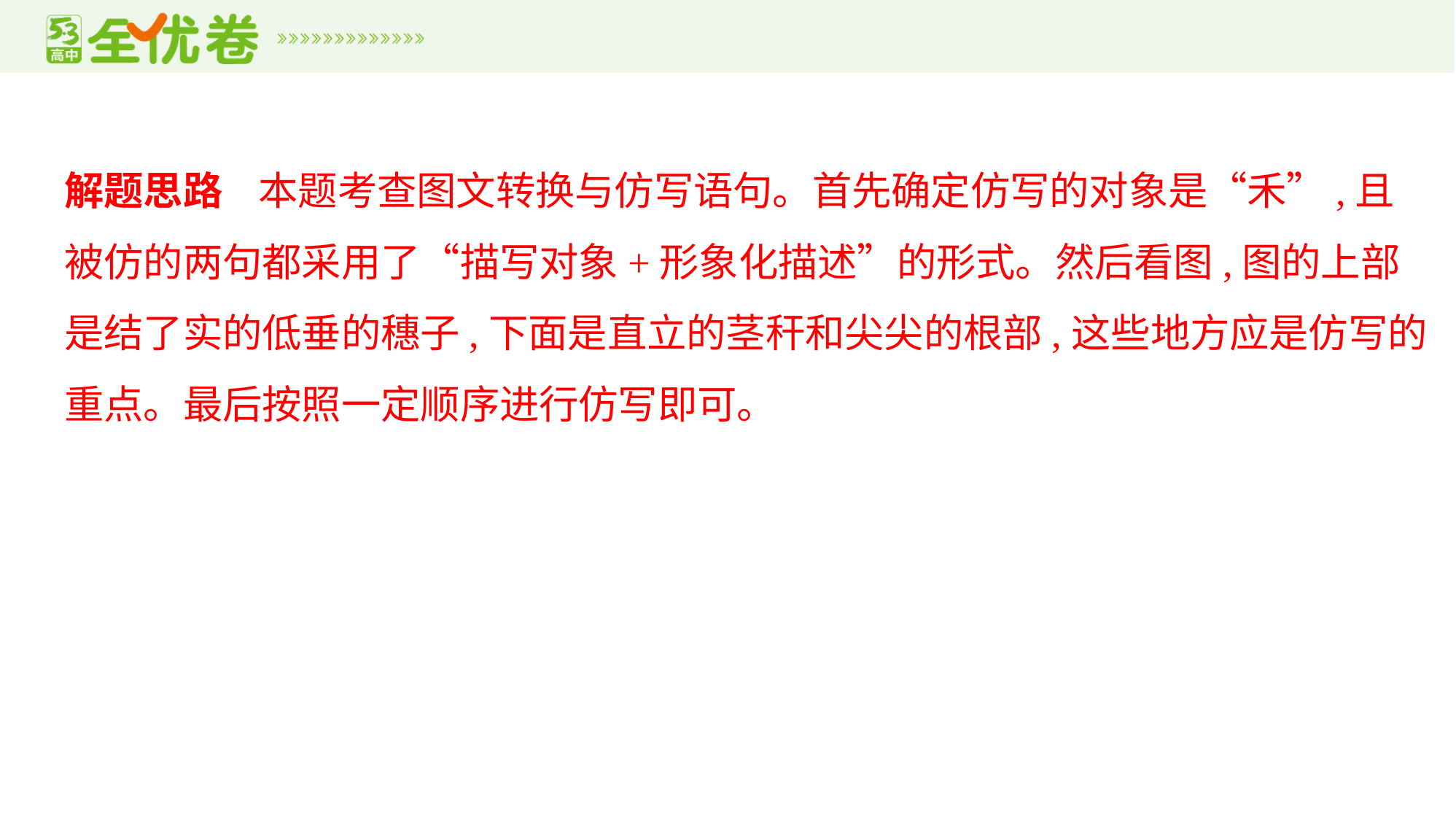

解题思路    本题考查图文转换与仿写语句。首先确定仿写的对象是“禾”,且
被仿的两句都采用了“描写对象+形象化描述”的形式。然后看图,图的上部
是结了实的低垂的穗子,下面是直立的茎秆和尖尖的根部,这些地方应是仿写的
重点。最后按照一定顺序进行仿写即可。